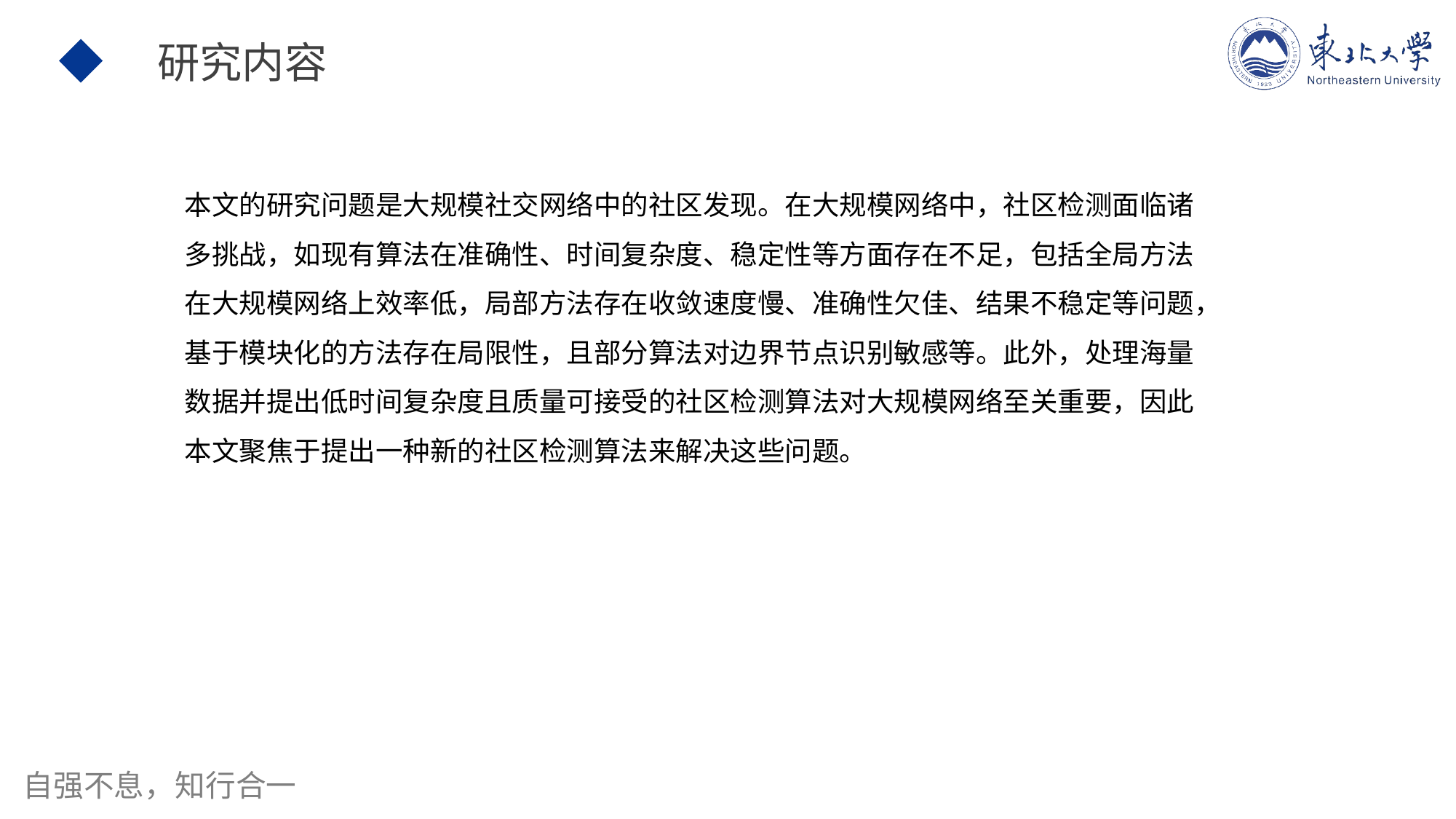

研究内容

本文的研究问题是大规模社交网络中的社区发现。在大规模网络中，社区检测面临诸多挑战，如现有算法在准确性、时间复杂度、稳定性等方面存在不足，包括全局方法在大规模网络上效率低，局部方法存在收敛速度慢、准确性欠佳、结果不稳定等问题，基于模块化的方法存在局限性，且部分算法对边界节点识别敏感等。此外，处理海量数据并提出低时间复杂度且质量可接受的社区检测算法对大规模网络至关重要，因此本文聚焦于提出一种新的社区检测算法来解决这些问题。

输入标题内容
输入标题内容
输入标题内容输入标题内容输入标题内容输入标题内容
输入标题内容输入标题内容输入标题内容输入标题内容